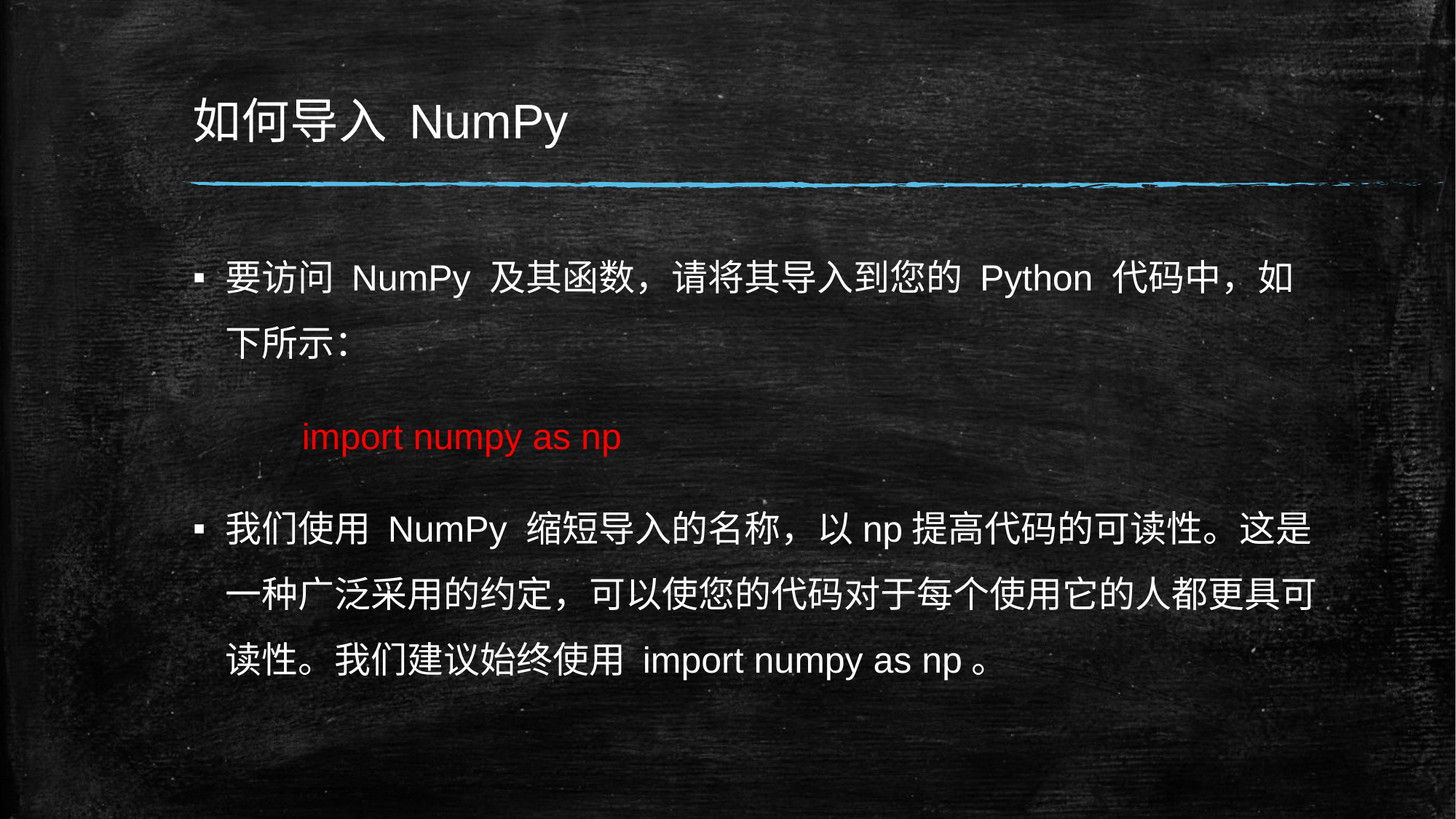

# 如何导入 NumPy
要访问 NumPy 及其函数，请将其导入到您的 Python 代码中，如下所示：
	import numpy as np
我们使用 NumPy 缩短导入的名称，以np提高代码的可读性。这是一种广泛采用的约定，可以使您的代码对于每个使用它的人都更具可读性。我们建议始终使用 import numpy as np。